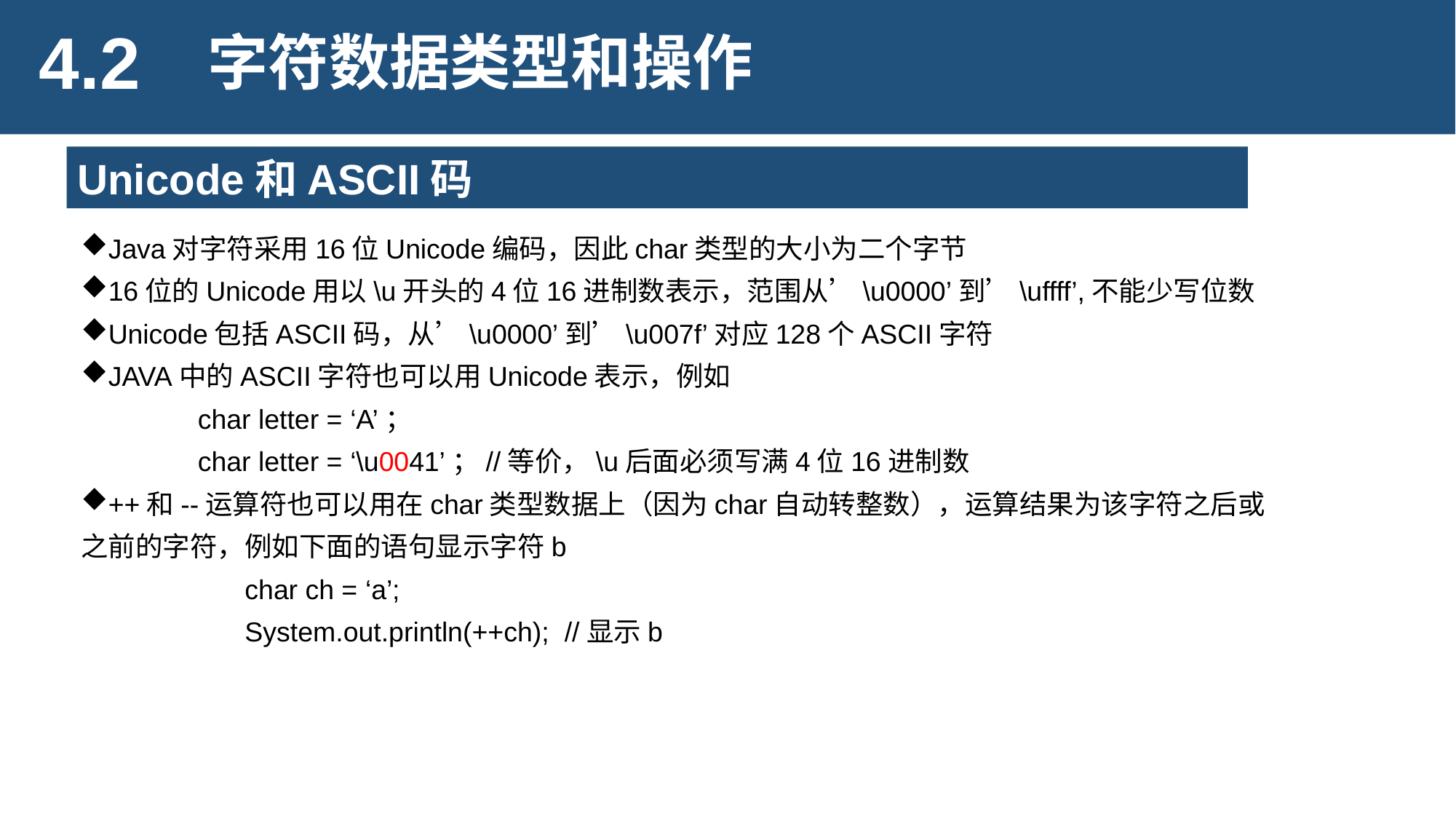

4.2
字符数据类型和操作

Unicode和ASCII码
Java对字符采用16位Unicode编码，因此char类型的大小为二个字节
16位的Unicode用以\u开头的4位16进制数表示，范围从’\u0000’到’\uffff’,不能少写位数
Unicode包括ASCII码，从’\u0000’到’\u007f’对应128个ASCII字符
JAVA中的ASCII字符也可以用Unicode表示，例如
	 char letter = ‘A’；
	 char letter = ‘\u0041’；//等价，\u后面必须写满4位16进制数
++和--运算符也可以用在char类型数据上（因为char自动转整数），运算结果为该字符之后或之前的字符，例如下面的语句显示字符b
	char ch = ‘a’;
	System.out.println(++ch);  //显示b